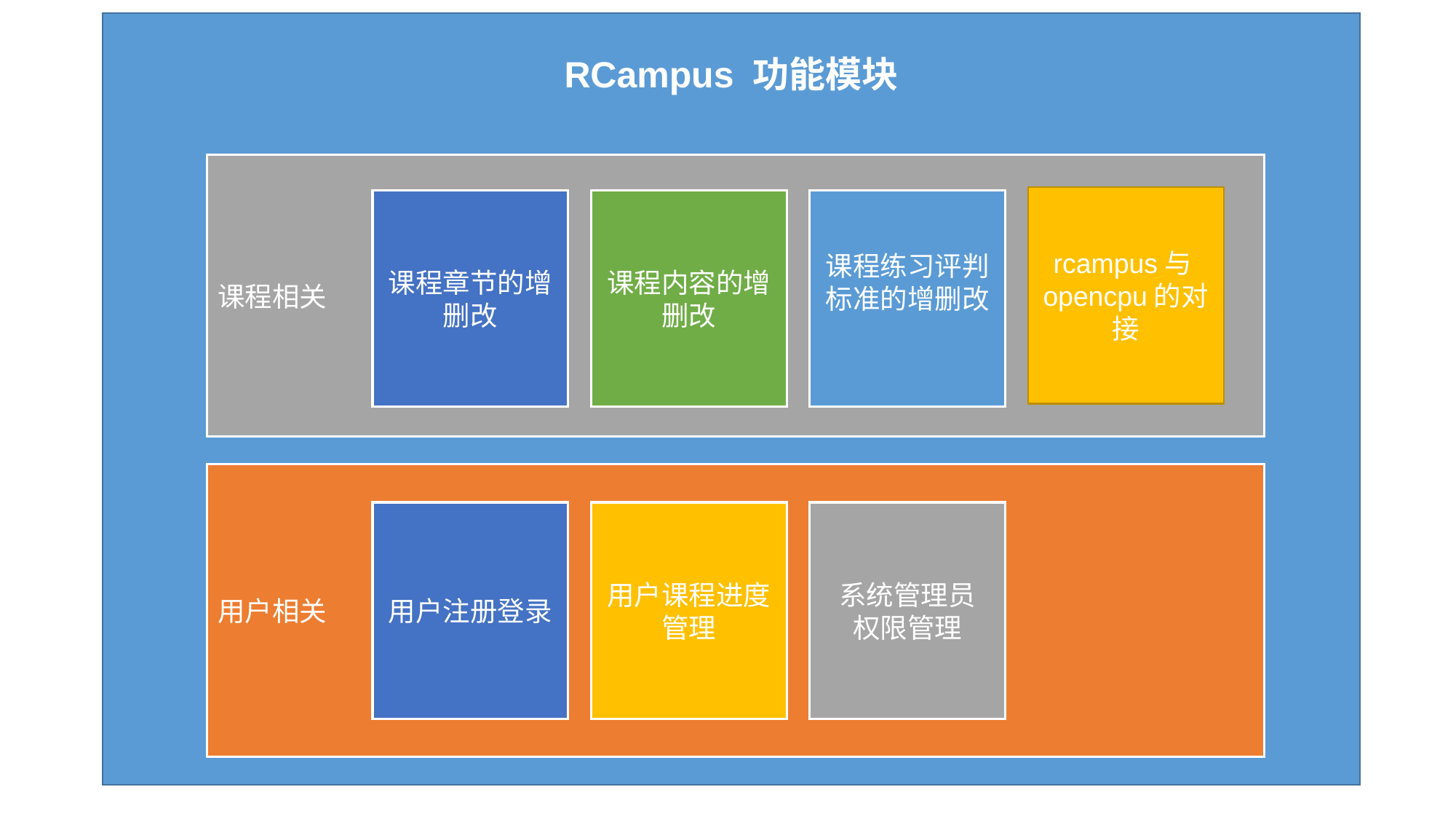

RCampus 功能模块
课程相关
rcampus与opencpu的对接
课程内容的增删改
课程练习评判标准的增删改

课程章节的增删改
用户相关
用户注册登录
用户课程进度管理
系统管理员
权限管理